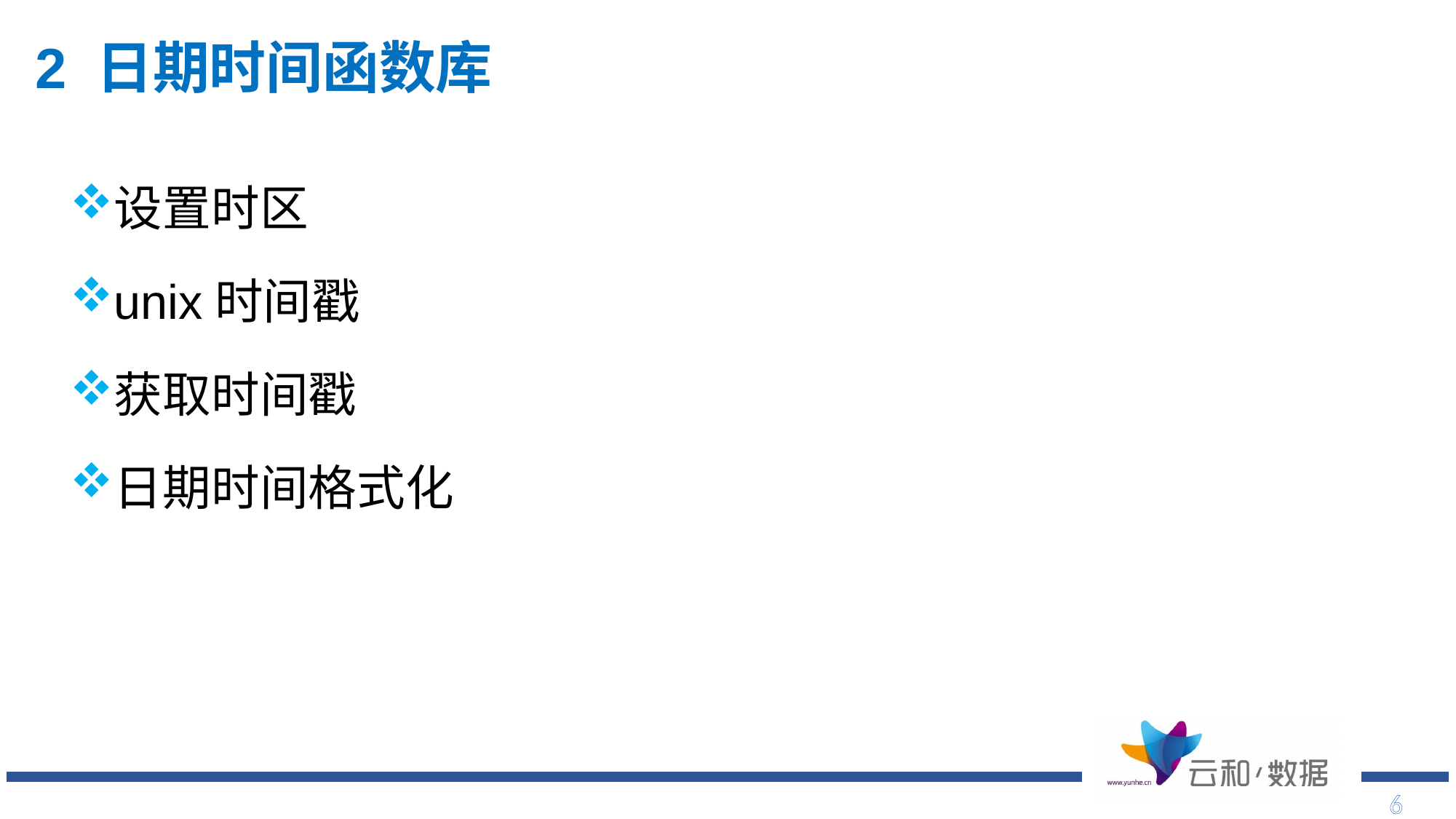

# 2 日期时间函数库

设置时区
unix时间戳
获取时间戳
日期时间格式化